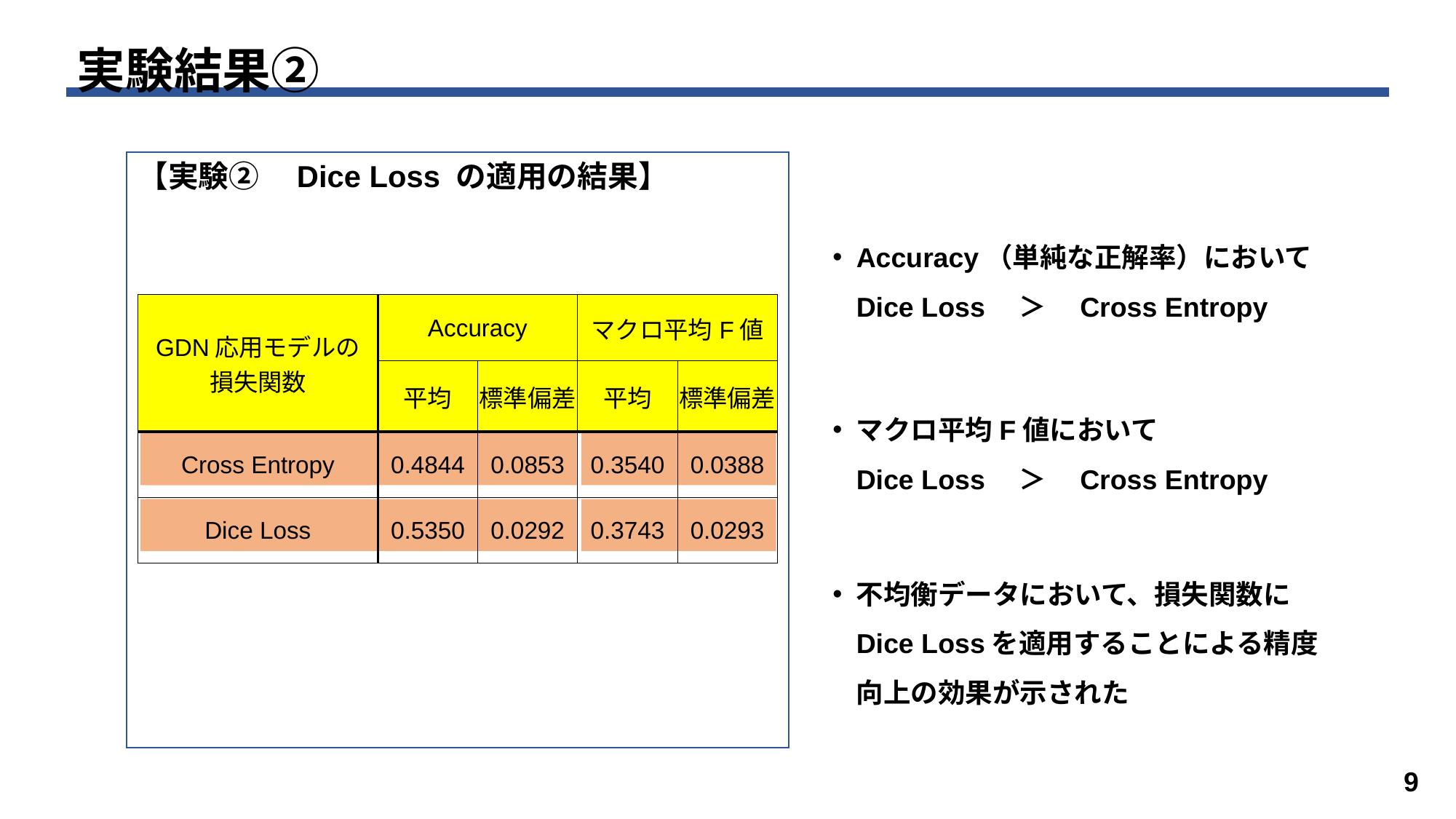

実験結果②
【実験②　Dice Loss の適用の結果】

Accuracy（単純な正解率）において
Dice Loss　＞　Cross Entropy
| GDN応用モデルの 損失関数 | Accuracy |  | マクロ平均F値 |  |
| --- | --- | --- | --- | --- |
|  | 平均 | 標準偏差 | 平均 | 標準偏差 |
| Cross Entropy | 0.4844 | 0.0853 | 0.3540 | 0.0388 |
| Dice Loss | 0.5350 | 0.0292 | 0.3743 | 0.0293 |
マクロ平均F値において
Dice Loss　＞　Cross Entropy

不均衡データにおいて、損失関数にDice Lossを適用することによる精度向上の効果が示された
9